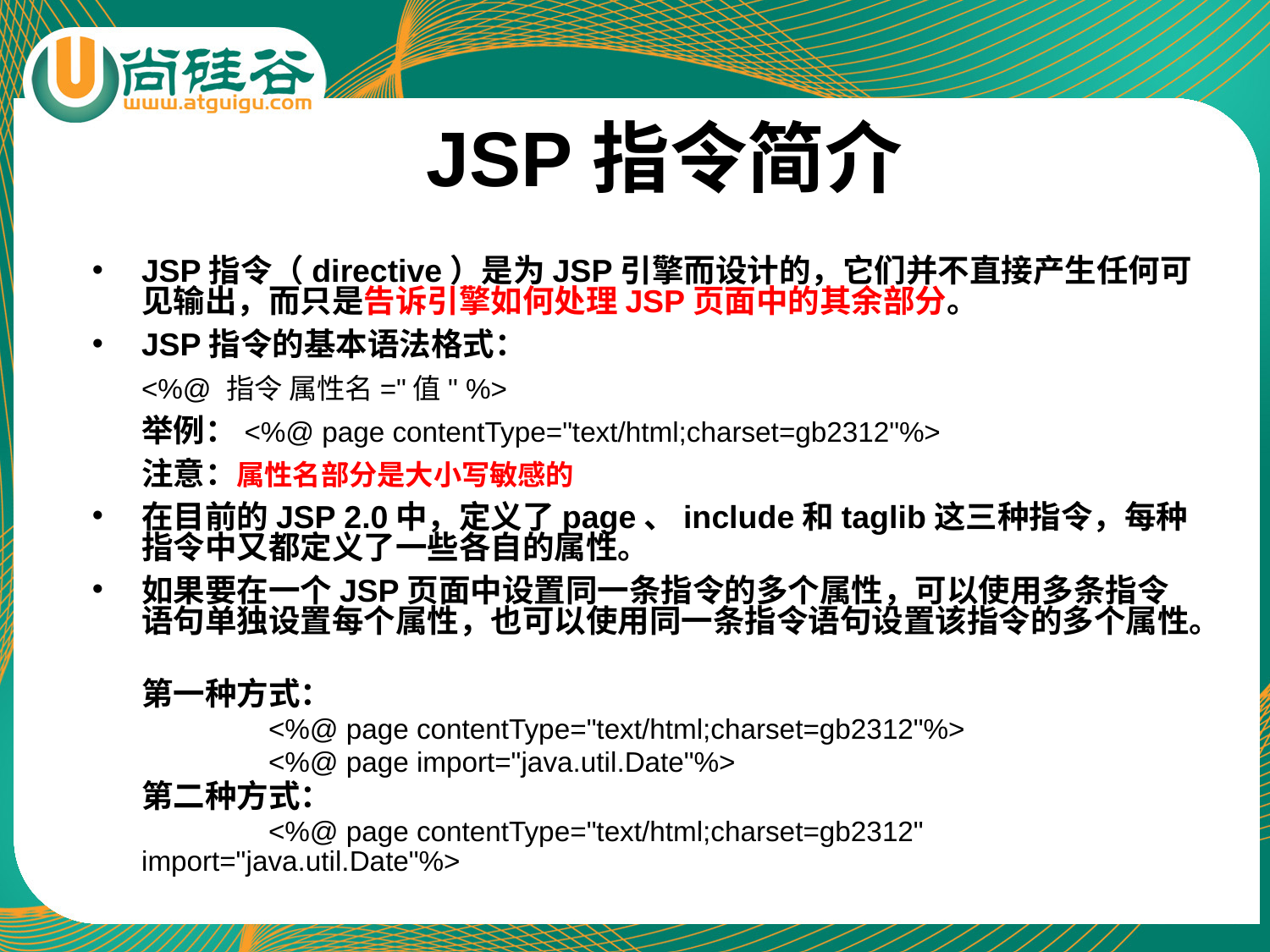

# JSP指令简介
JSP指令（directive）是为JSP引擎而设计的，它们并不直接产生任何可见输出，而只是告诉引擎如何处理JSP页面中的其余部分。
JSP指令的基本语法格式：
	<%@ 指令 属性名="值" %>
	举例：<%@ page contentType="text/html;charset=gb2312"%>
	注意：属性名部分是大小写敏感的
在目前的JSP 2.0中，定义了page、include和taglib这三种指令，每种指令中又都定义了一些各自的属性。
如果要在一个JSP页面中设置同一条指令的多个属性，可以使用多条指令语句单独设置每个属性，也可以使用同一条指令语句设置该指令的多个属性。
	第一种方式：
		<%@ page contentType="text/html;charset=gb2312"%>
		<%@ page import="java.util.Date"%>
	第二种方式：
		<%@ page contentType="text/html;charset=gb2312" import="java.util.Date"%>